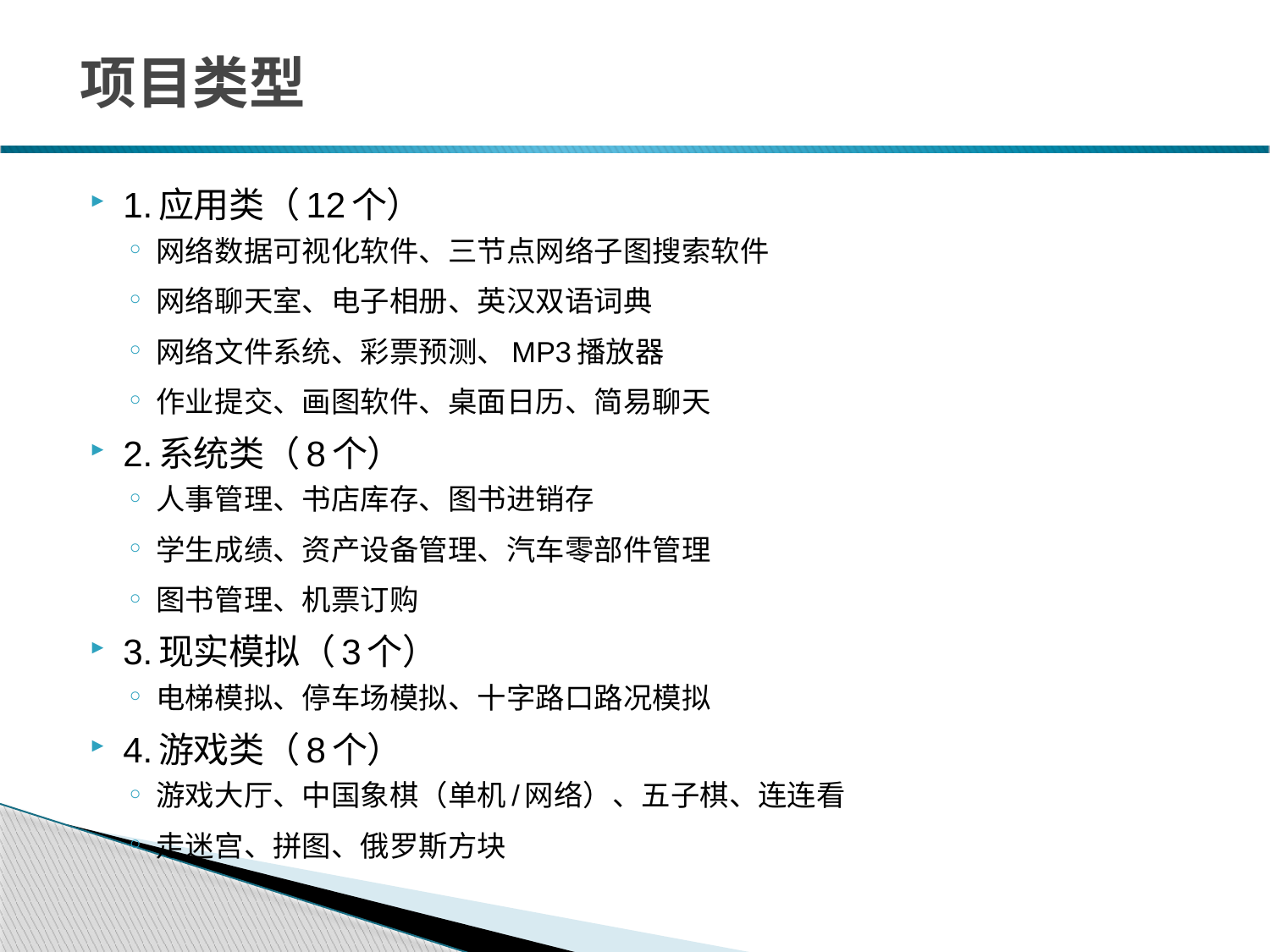

# 项目类型
1.应用类（12个）
网络数据可视化软件、三节点网络子图搜索软件
网络聊天室、电子相册、英汉双语词典
网络文件系统、彩票预测、MP3播放器
作业提交、画图软件、桌面日历、简易聊天
2.系统类（8个）
人事管理、书店库存、图书进销存
学生成绩、资产设备管理、汽车零部件管理
图书管理、机票订购
3.现实模拟（3个）
电梯模拟、停车场模拟、十字路口路况模拟
4.游戏类（8个）
游戏大厅、中国象棋（单机/网络）、五子棋、连连看
走迷宫、拼图、俄罗斯方块